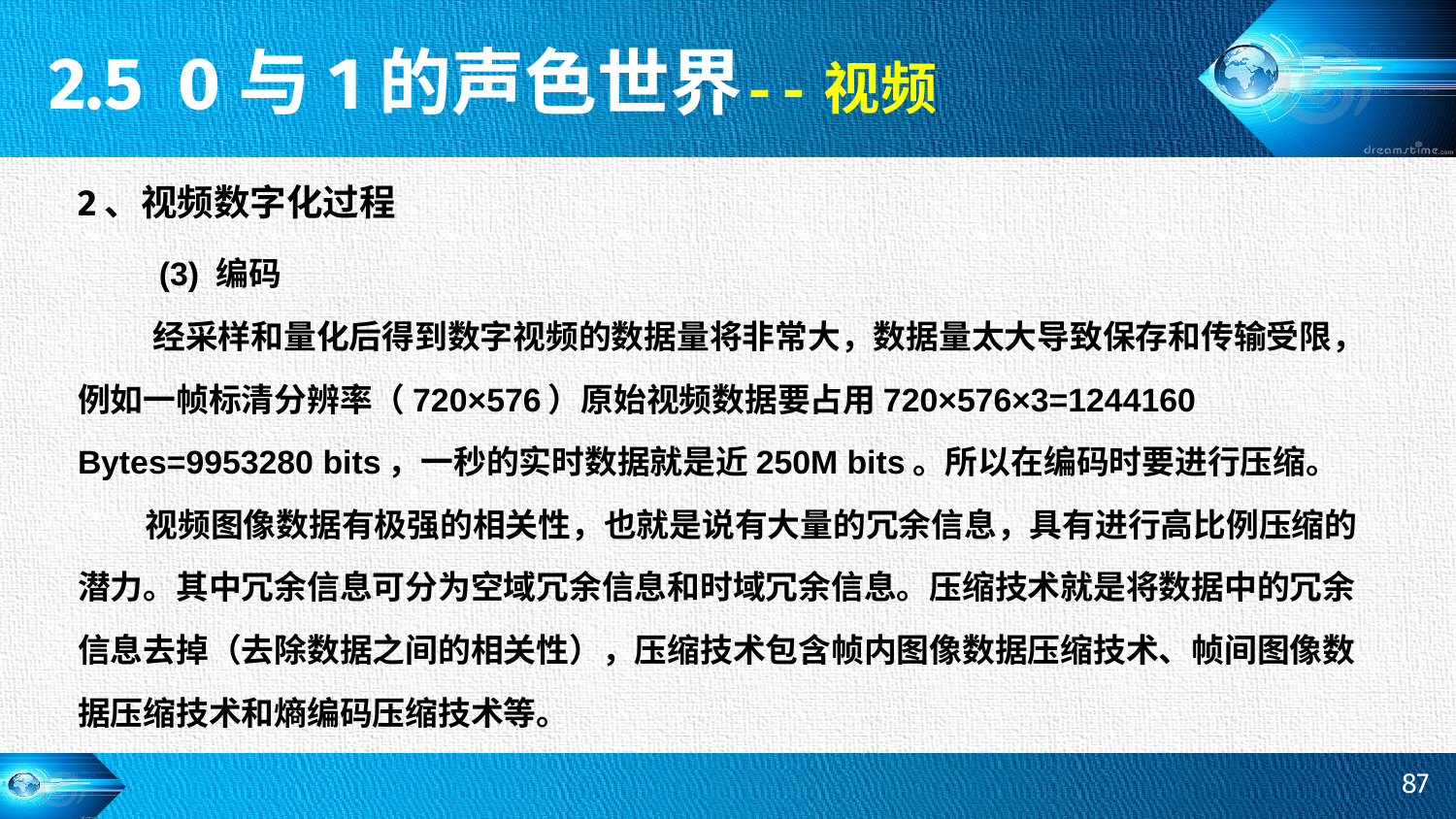

2.5  0与1的声色世界
--视频
2、视频数字化过程
        (3)	编码
         经采样和量化后得到数字视频的数据量将非常大，数据量太大导致保存和传输受限，例如一帧标清分辨率（720×576）原始视频数据要占用720×576×3=1244160 Bytes=9953280 bits，一秒的实时数据就是近250M bits。所以在编码时要进行压缩。
        视频图像数据有极强的相关性，也就是说有大量的冗余信息，具有进行高比例压缩的潜力。其中冗余信息可分为空域冗余信息和时域冗余信息。压缩技术就是将数据中的冗余信息去掉（去除数据之间的相关性），压缩技术包含帧内图像数据压缩技术、帧间图像数据压缩技术和熵编码压缩技术等。
87